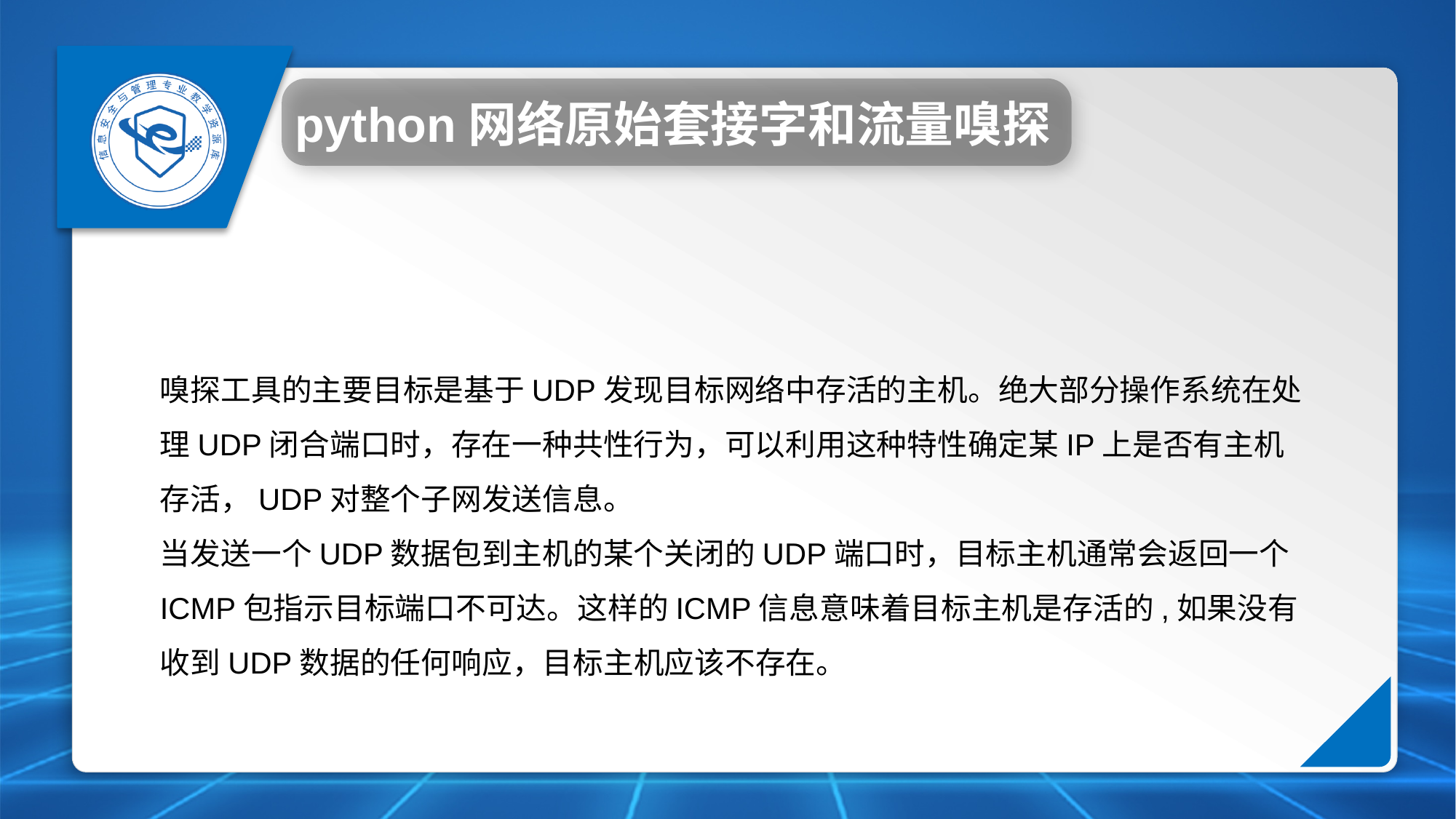

python网络原始套接字和流量嗅探
嗅探工具的主要目标是基于UDP发现目标网络中存活的主机。绝大部分操作系统在处理UDP闭合端口时，存在一种共性行为，可以利用这种特性确定某IP上是否有主机存活，UDP对整个子网发送信息。
当发送一个UDP数据包到主机的某个关闭的UDP端口时，目标主机通常会返回一个ICMP包指示目标端口不可达。这样的ICMP信息意味着目标主机是存活的,如果没有收到UDP数据的任何响应，目标主机应该不存在。